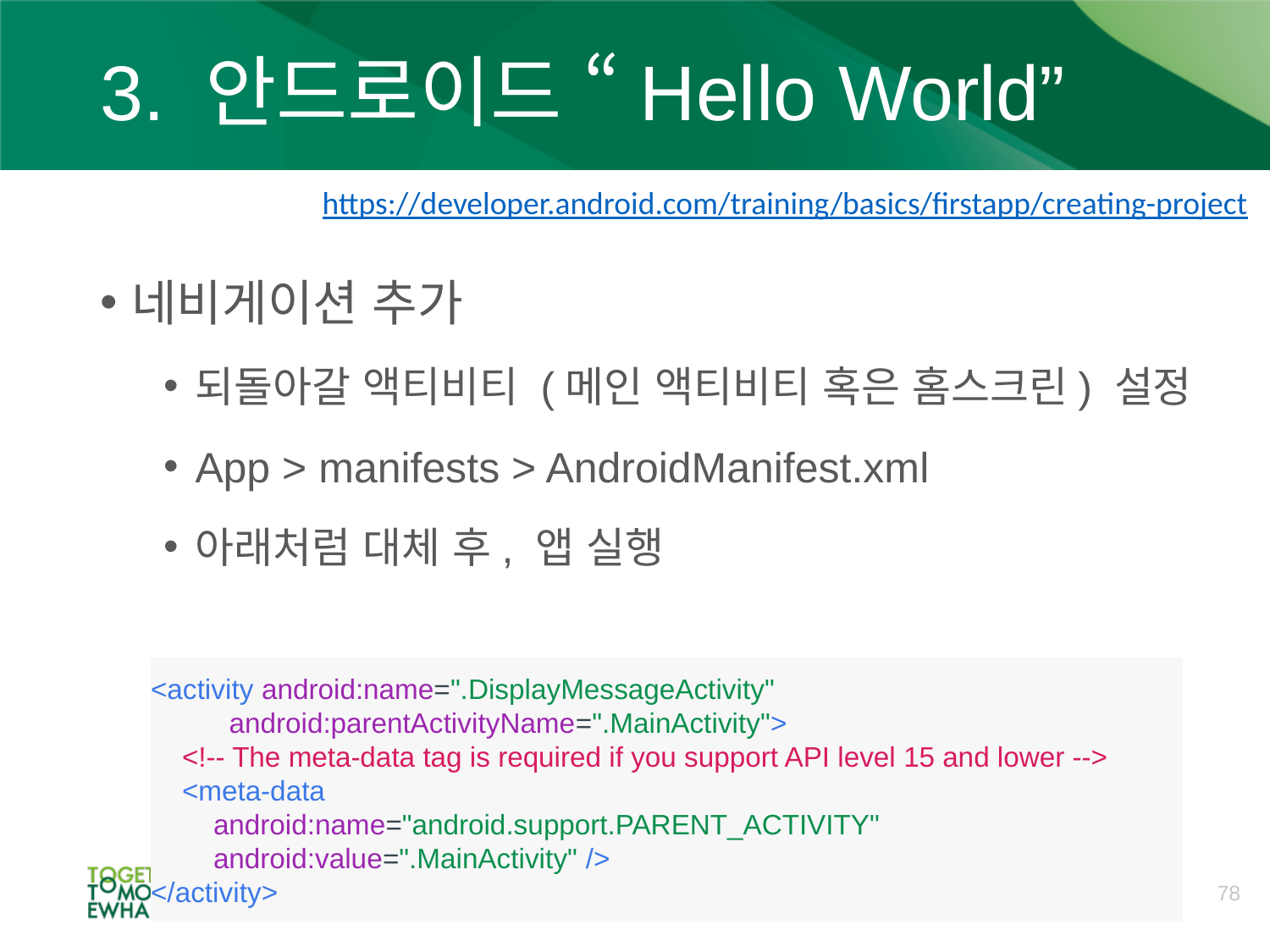

# 3. 안드로이드 “Hello World”
https://developer.android.com/training/basics/firstapp/creating-project
네비게이션 추가
되돌아갈 액티비티 (메인 액티비티 혹은 홈스크린) 설정
App > manifests > AndroidManifest.xml
아래처럼 대체 후, 앱 실행
<activity android:name=".DisplayMessageActivity"
          android:parentActivityName=".MainActivity">
    <!-- The meta-data tag is required if you support API level 15 and lower -->
    <meta-data
        android:name="android.support.PARENT_ACTIVITY"
        android:value=".MainActivity" />
</activity>
78